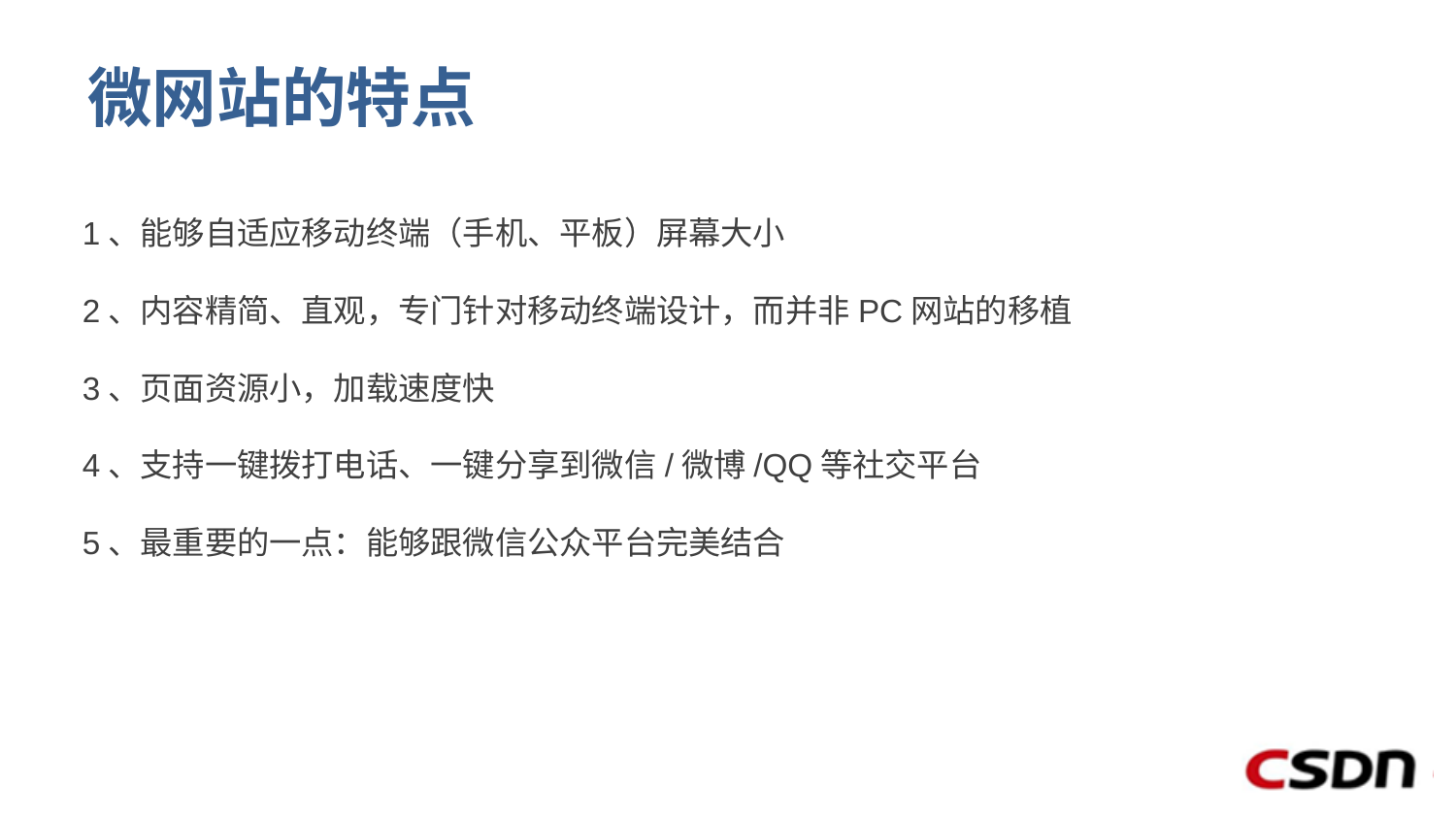

# 微网站的特点
1、能够自适应移动终端（手机、平板）屏幕大小
2、内容精简、直观，专门针对移动终端设计，而并非PC网站的移植
3、页面资源小，加载速度快
4、支持一键拨打电话、一键分享到微信/微博/QQ等社交平台
5、最重要的一点：能够跟微信公众平台完美结合